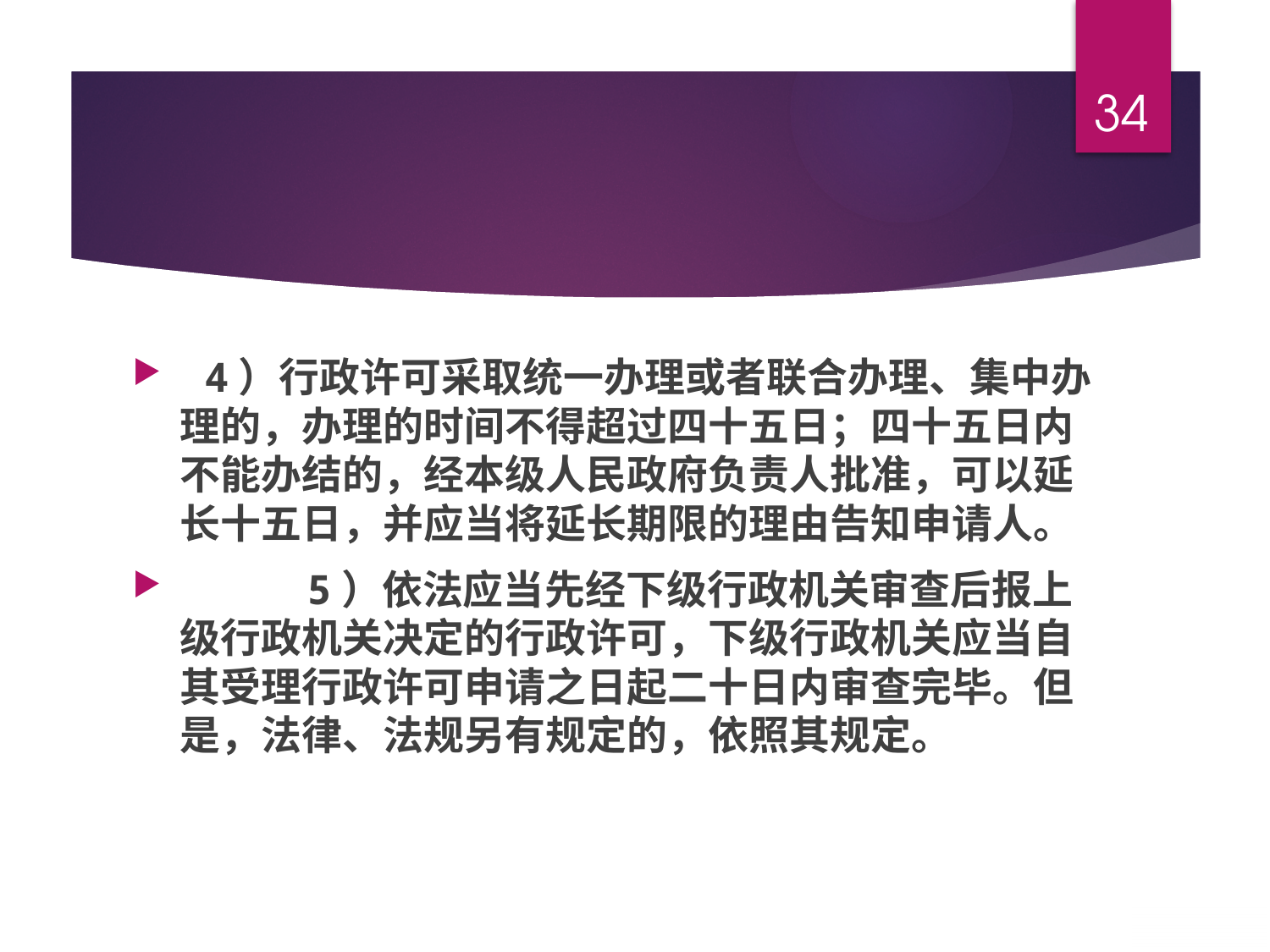

34
#
 4）行政许可采取统一办理或者联合办理、集中办理的，办理的时间不得超过四十五日；四十五日内不能办结的，经本级人民政府负责人批准，可以延长十五日，并应当将延长期限的理由告知申请人。
	5）依法应当先经下级行政机关审查后报上级行政机关决定的行政许可，下级行政机关应当自其受理行政许可申请之日起二十日内审查完毕。但是，法律、法规另有规定的，依照其规定。